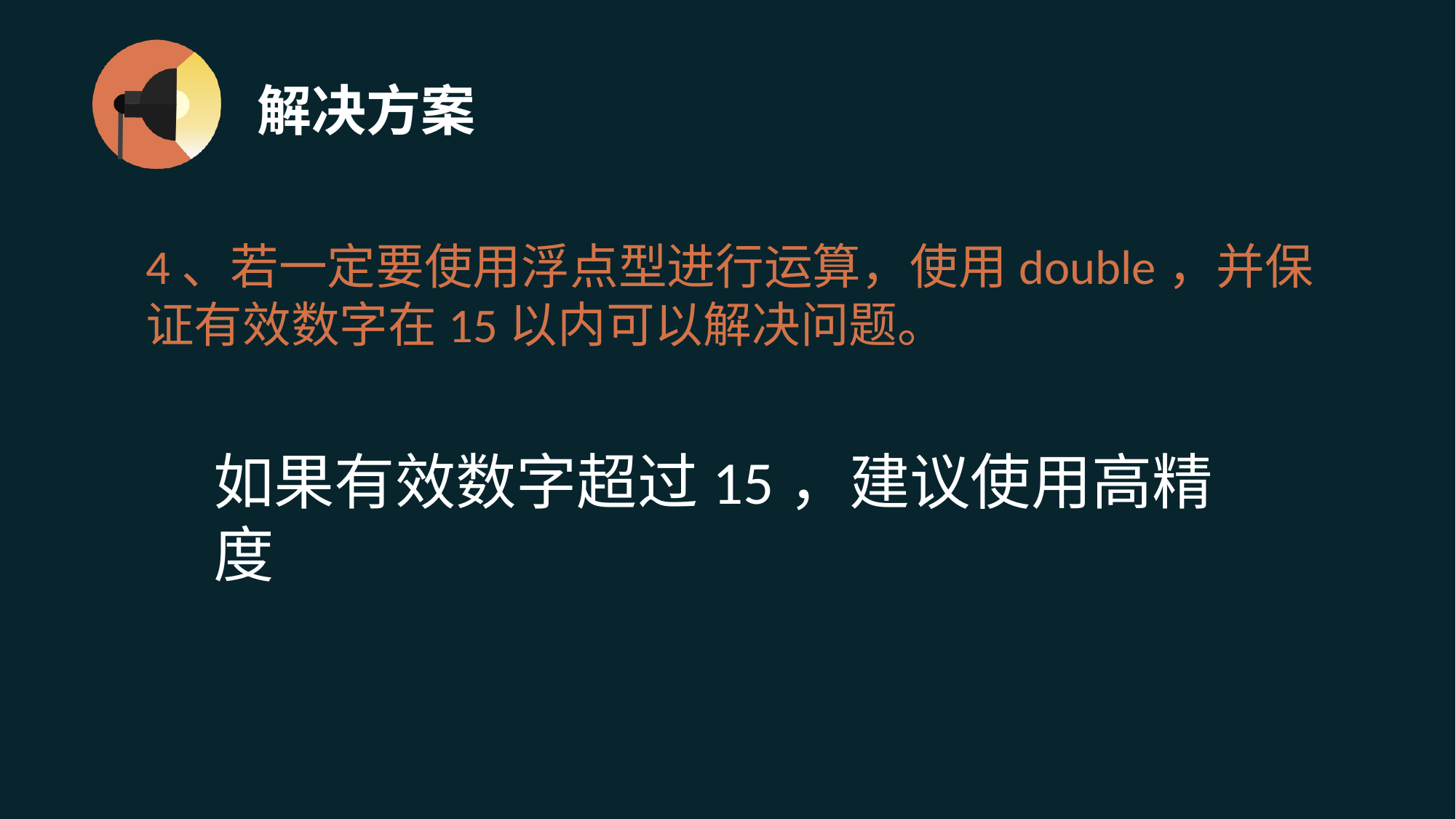

# 解决方案
4、若一定要使用浮点型进行运算，使用double，并保证有效数字在15以内可以解决问题。
如果有效数字超过15，建议使用高精度